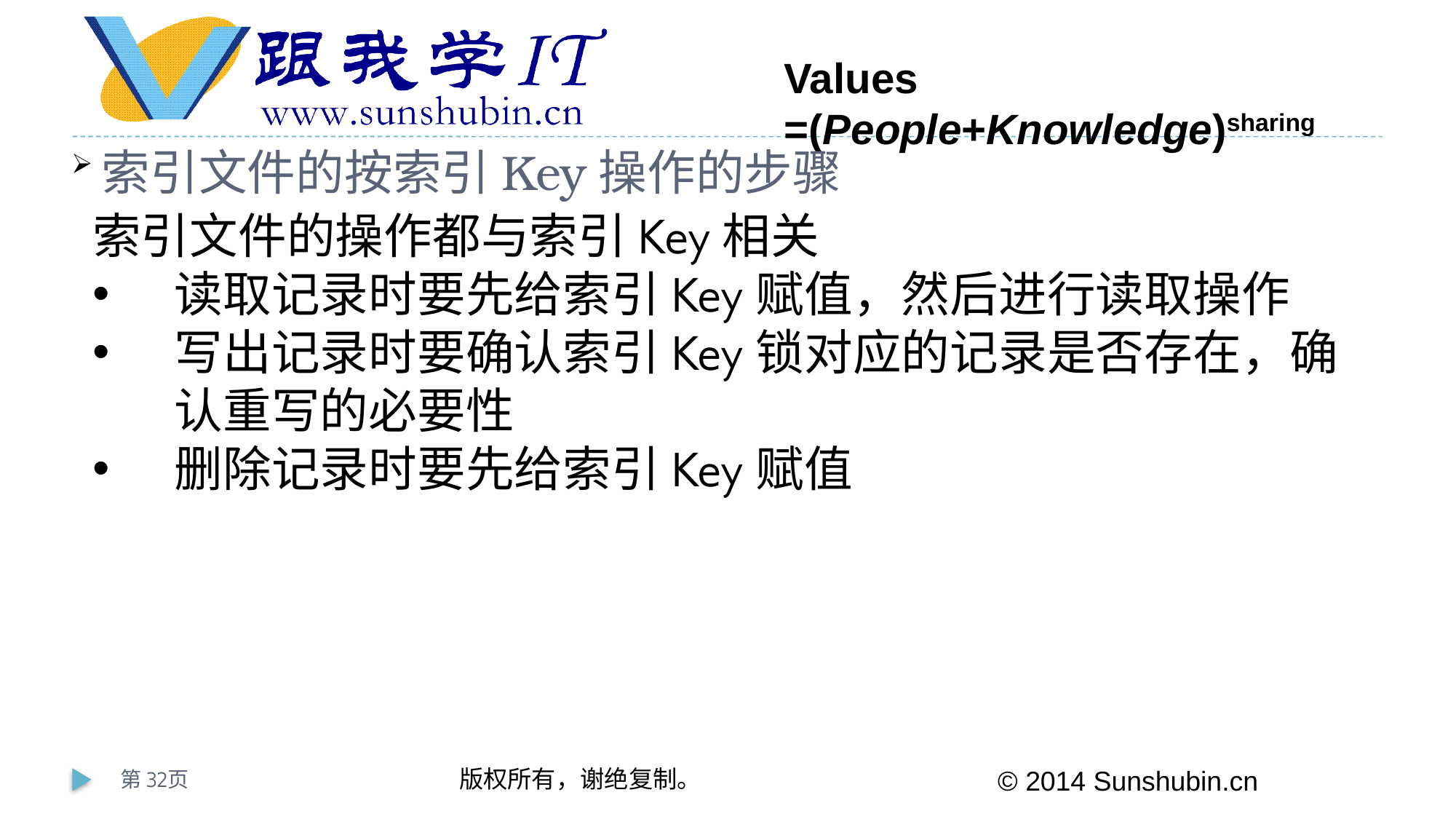

索引文件的按索引Key操作的步骤
索引文件的操作都与索引Key相关
读取记录时要先给索引Key赋值，然后进行读取操作
写出记录时要确认索引Key锁对应的记录是否存在，确认重写的必要性
删除记录时要先给索引Key赋值
第32页